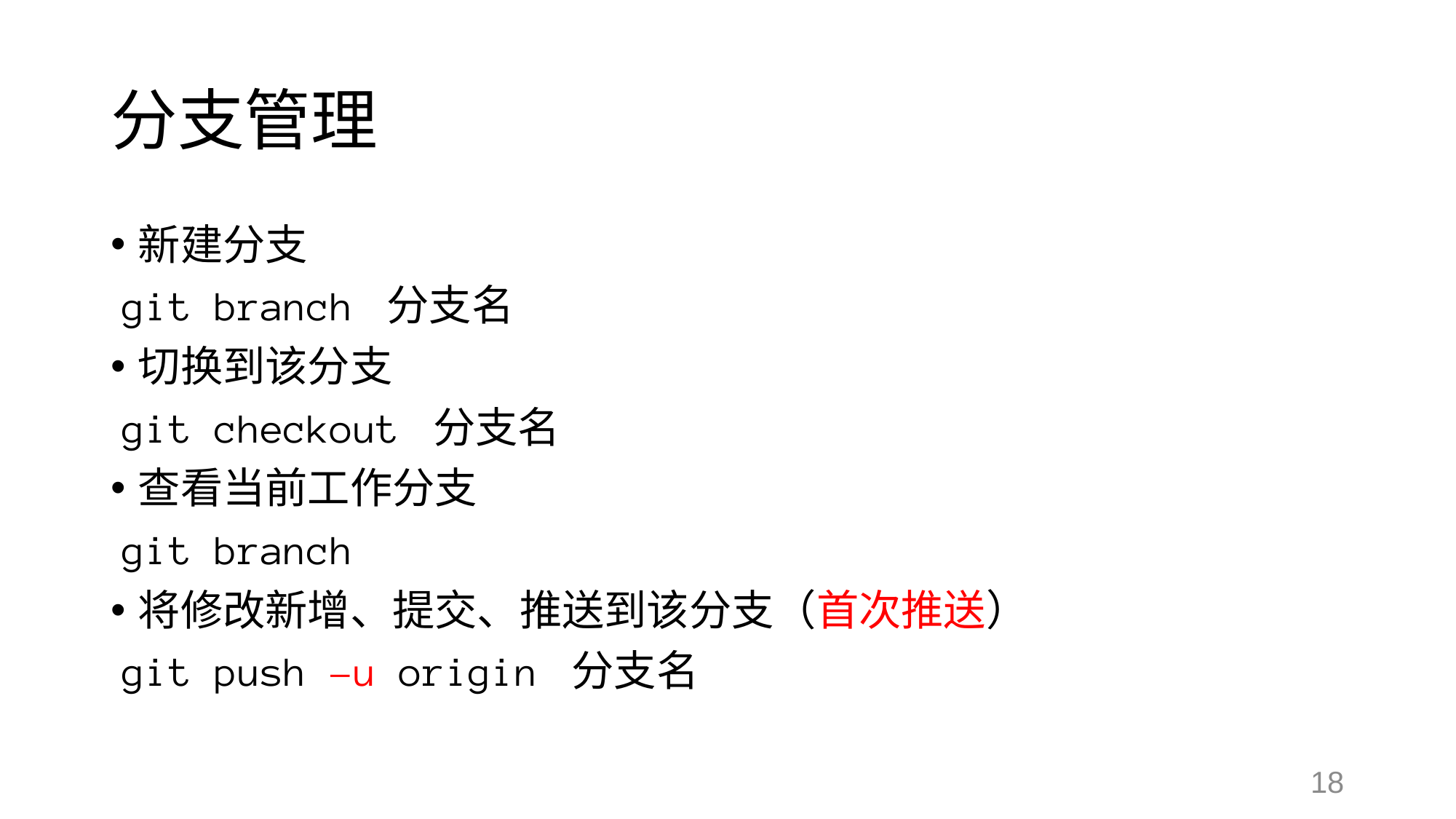

# 分支管理
新建分支
 git branch 分支名
切换到该分支
 git checkout 分支名
查看当前工作分支
 git branch
将修改新增、提交、推送到该分支（首次推送）
 git push –u origin 分支名

18